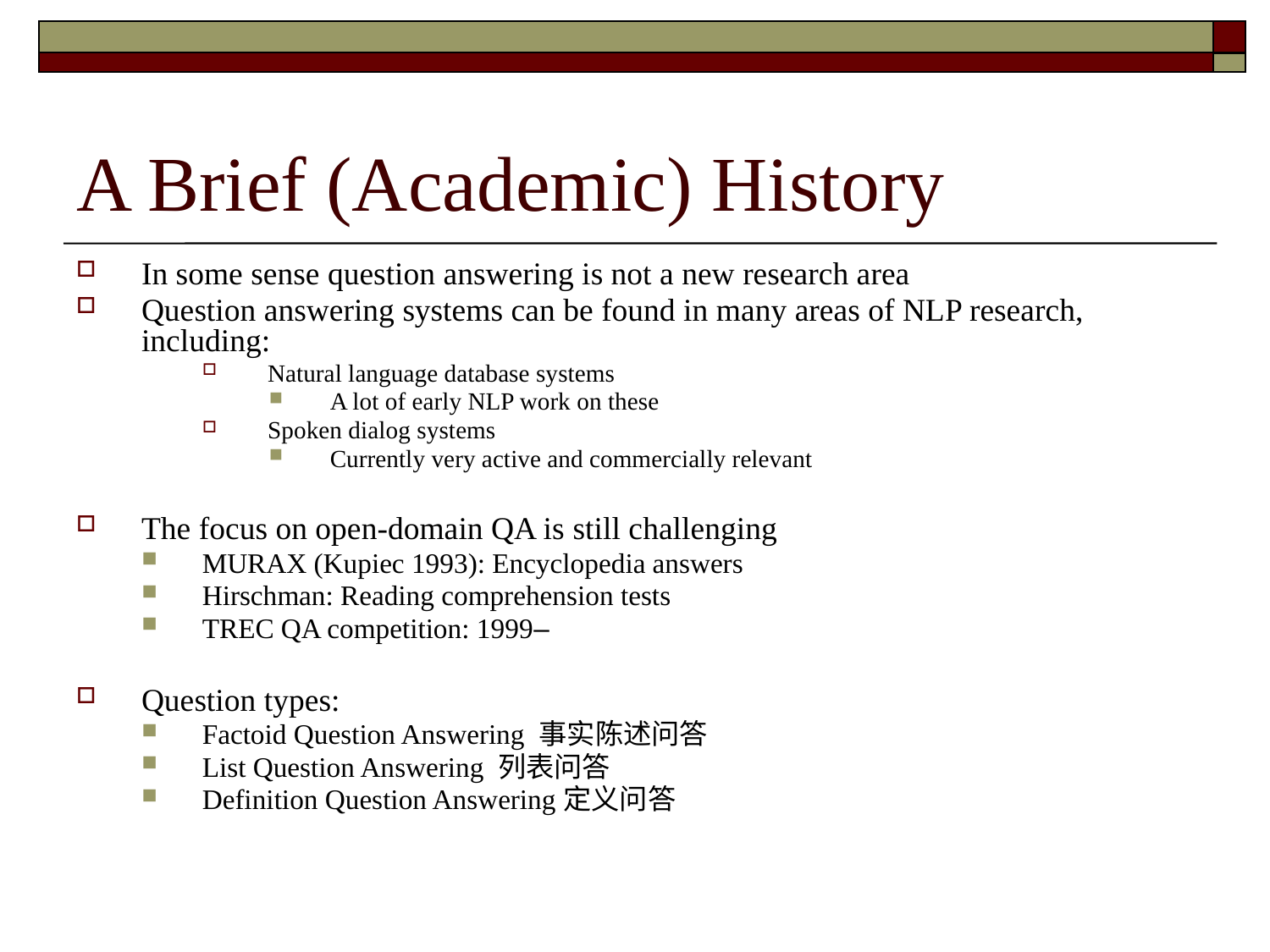

# A Brief (Academic) History
In some sense question answering is not a new research area
Question answering systems can be found in many areas of NLP research, including:
Natural language database systems
A lot of early NLP work on these
Spoken dialog systems
Currently very active and commercially relevant

The focus on open-domain QA is still challenging
MURAX (Kupiec 1993): Encyclopedia answers
Hirschman: Reading comprehension tests
TREC QA competition: 1999–

Question types:
Factoid Question Answering 事实陈述问答
List Question Answering 列表问答
Definition Question Answering定义问答